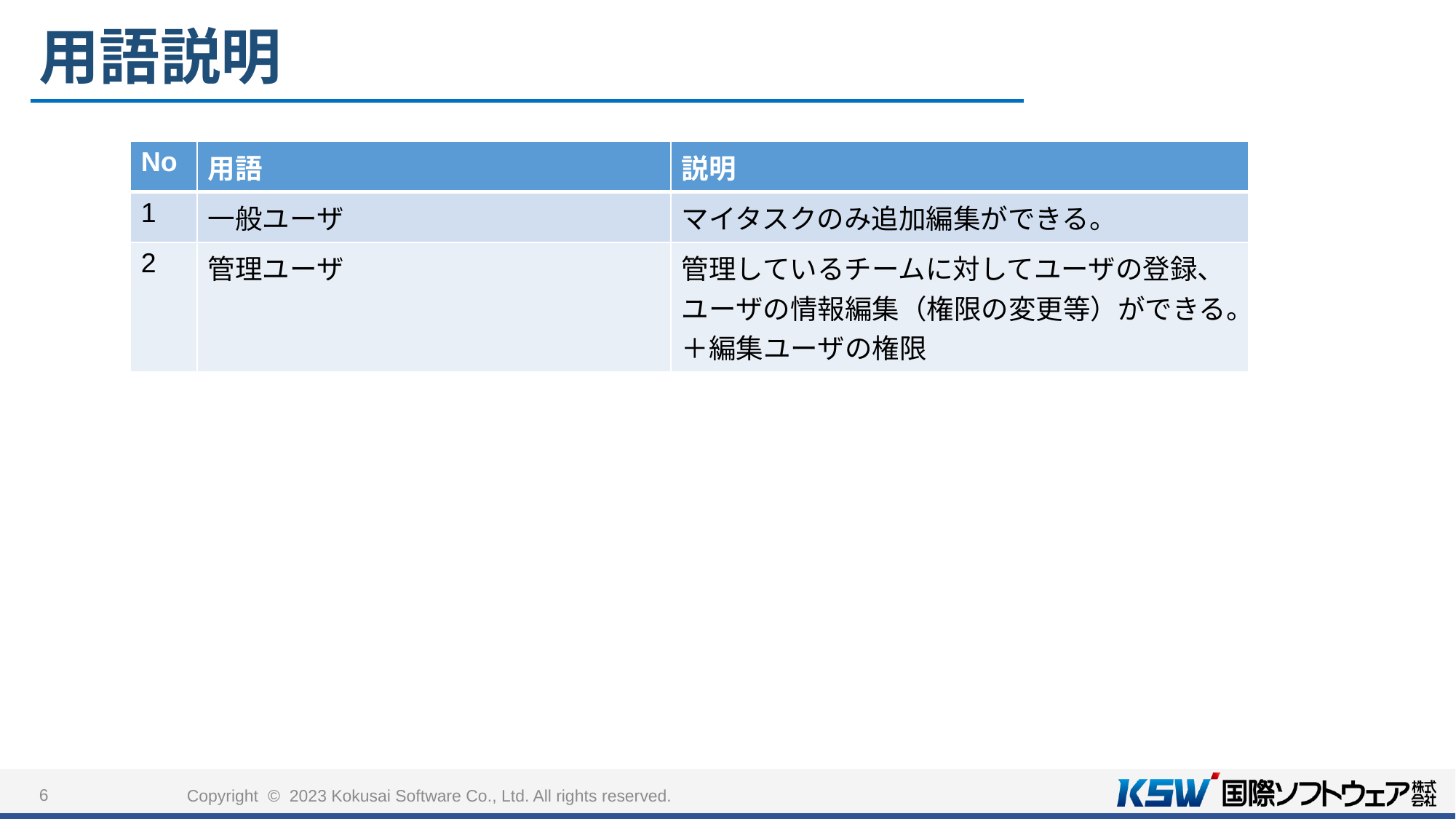

# 用語説明
| No | 用語 | 説明 |
| --- | --- | --- |
| 1 | 一般ユーザ | マイタスクのみ追加編集ができる。 |
| 2 | 管理ユーザ | 管理しているチームに対してユーザの登録、ユーザの情報編集（権限の変更等）ができる。 ＋編集ユーザの権限 |